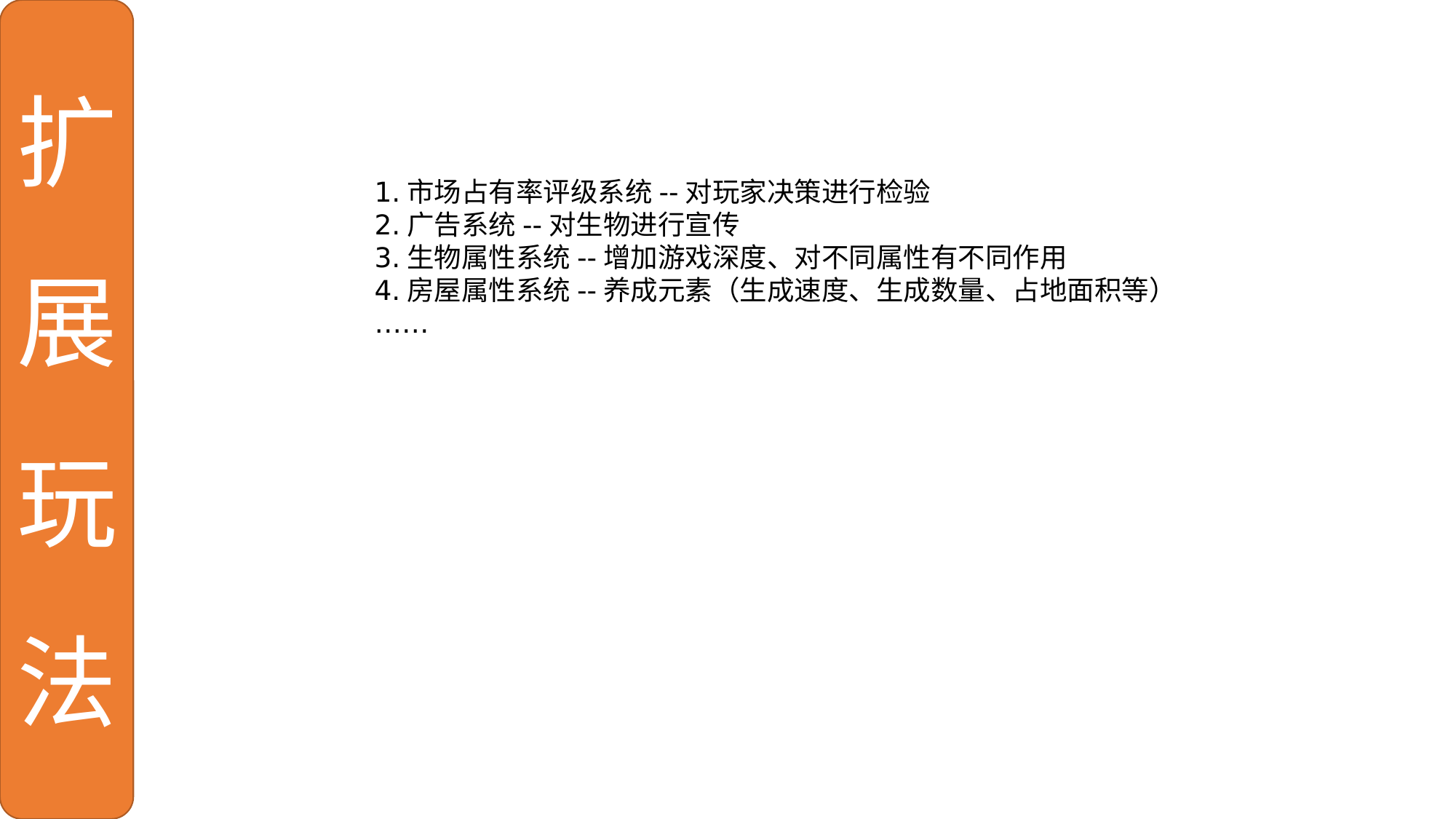

扩展玩法

1.市场占有率评级系统--对玩家决策进行检验
2.广告系统--对生物进行宣传
3.生物属性系统--增加游戏深度、对不同属性有不同作用
4.房屋属性系统--养成元素（生成速度、生成数量、占地面积等）
……